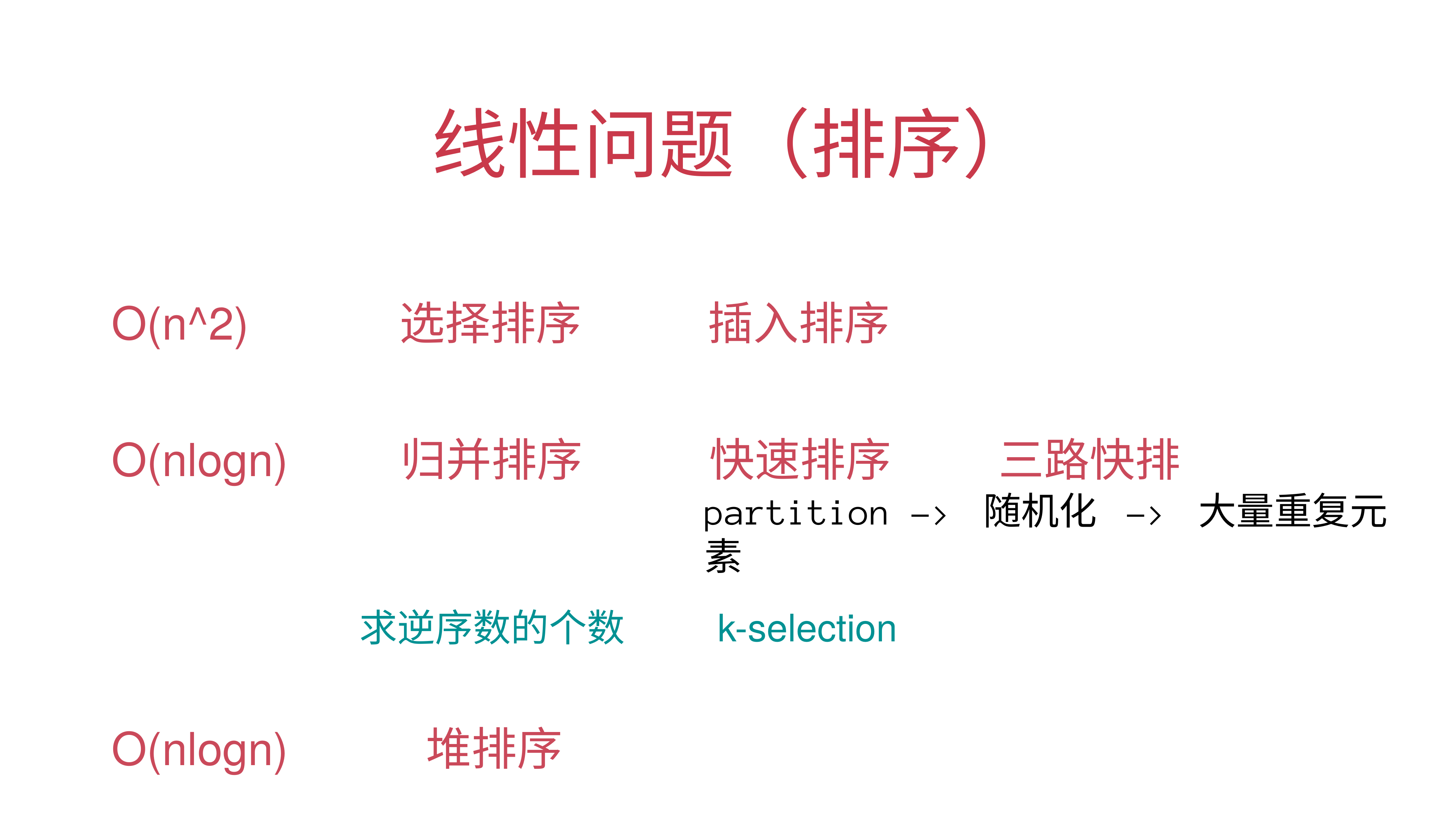

# 线性问题（排序）
O(n^2)           选择排序          插入排序
O(nlogn)        归并排序          快速排序
三路快排
partition -> 随机化 -> 大量重复元素
求逆序数的个数
k-selection
O(nlogn)          堆排序